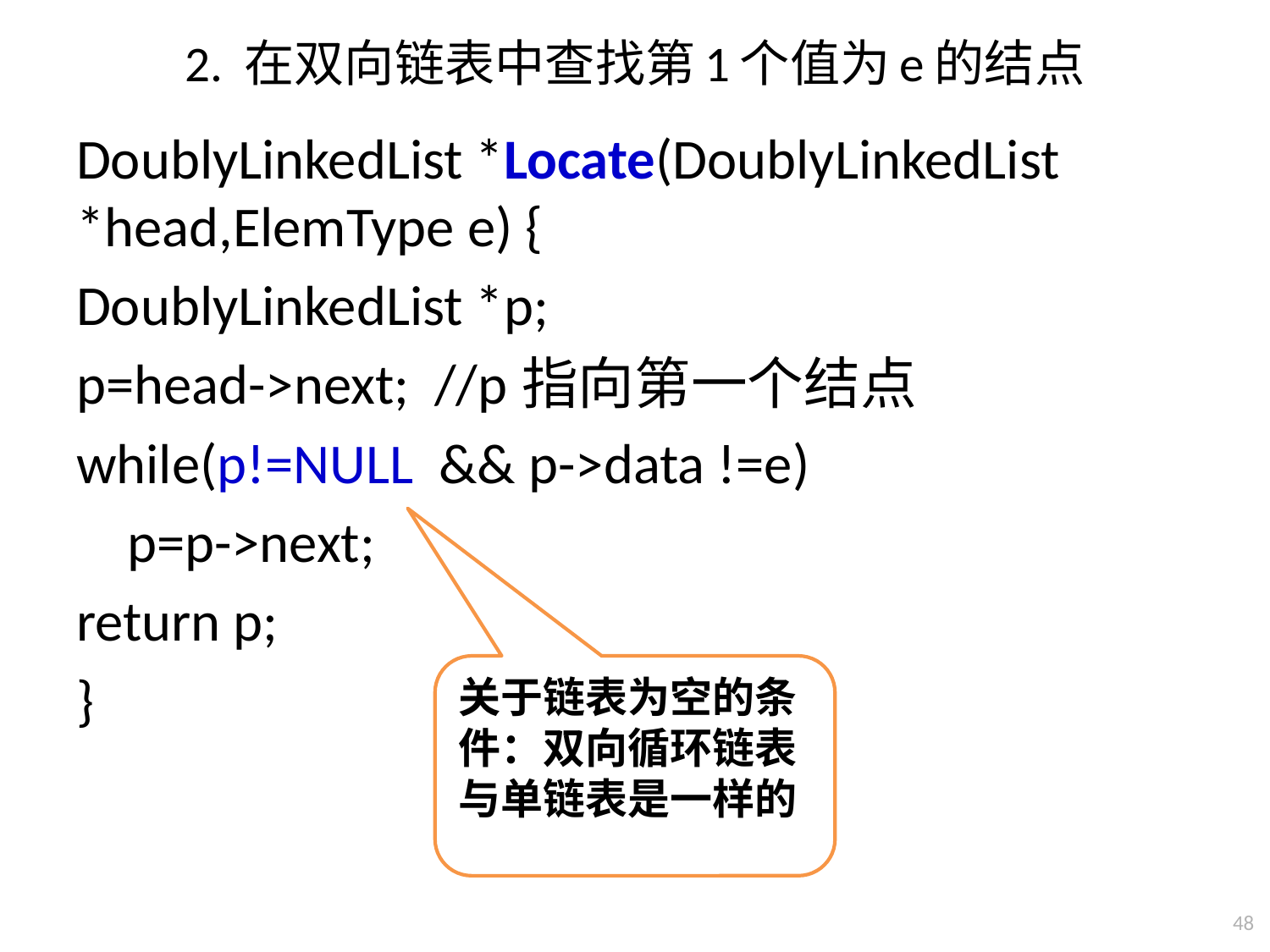

# 2. 在双向链表中查找第1个值为e的结点
DoublyLinkedList *Locate(DoublyLinkedList *head,ElemType e) {
DoublyLinkedList *p;
p=head->next;  //p指向第一个结点
while(p!=NULL  && p->data !=e)
    p=p->next;
return p;
}

关于链表为空的条件：双向循环链表与单链表是一样的

48